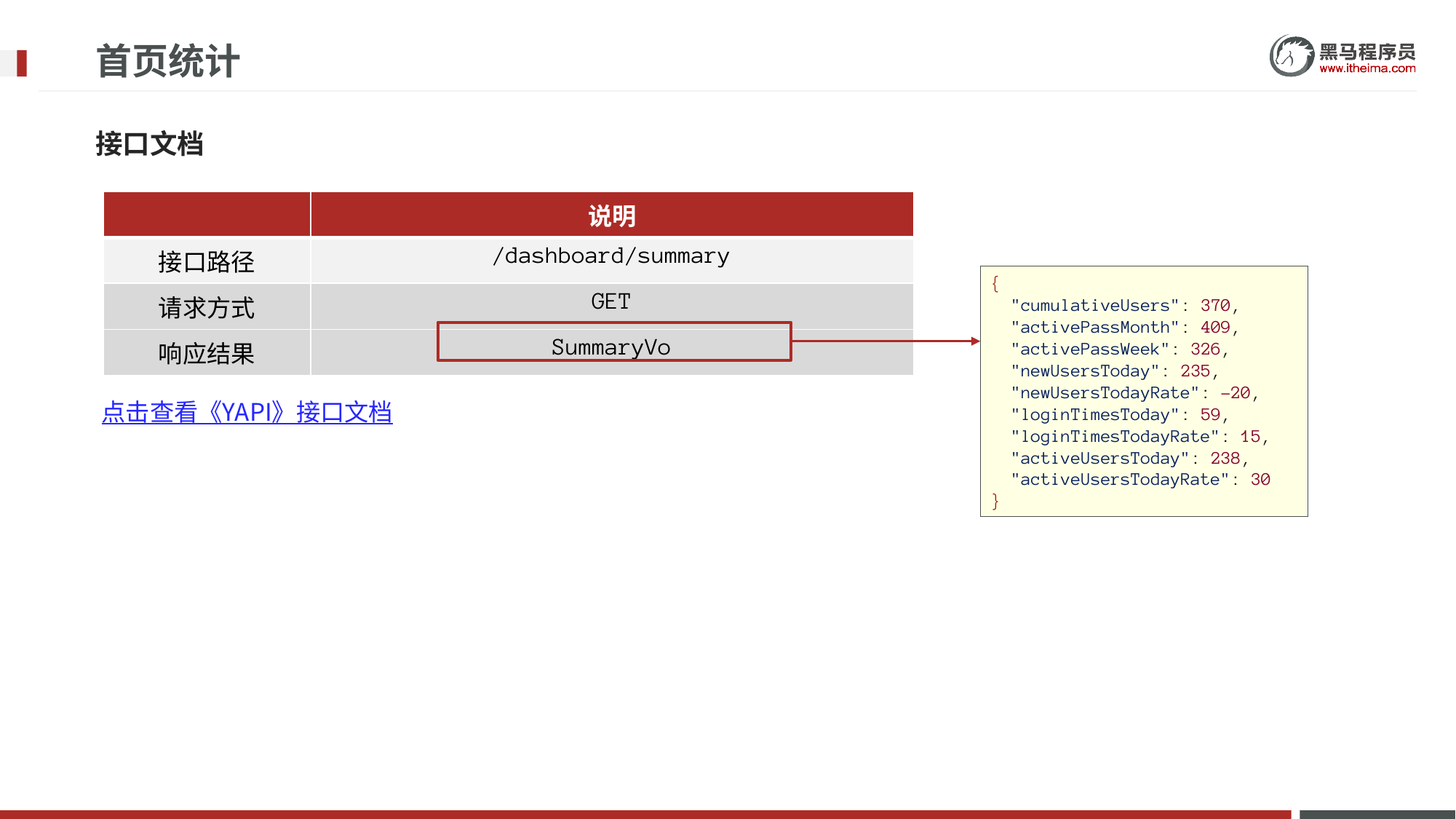

# 首页统计
接口文档
|  | 说明 |
| --- | --- |
| 接口路径 | /dashboard/summary |
| 请求方式 | GET |
| 响应结果 | SummaryVo |
{
  "cumulativeUsers": 370,
  "activePassMonth": 409,
  "activePassWeek": 326,
  "newUsersToday": 235,
  "newUsersTodayRate": -20,
  "loginTimesToday": 59,
  "loginTimesTodayRate": 15,
  "activeUsersToday": 238,
  "activeUsersTodayRate": 30
}

点击查看《YAPI》接口文档